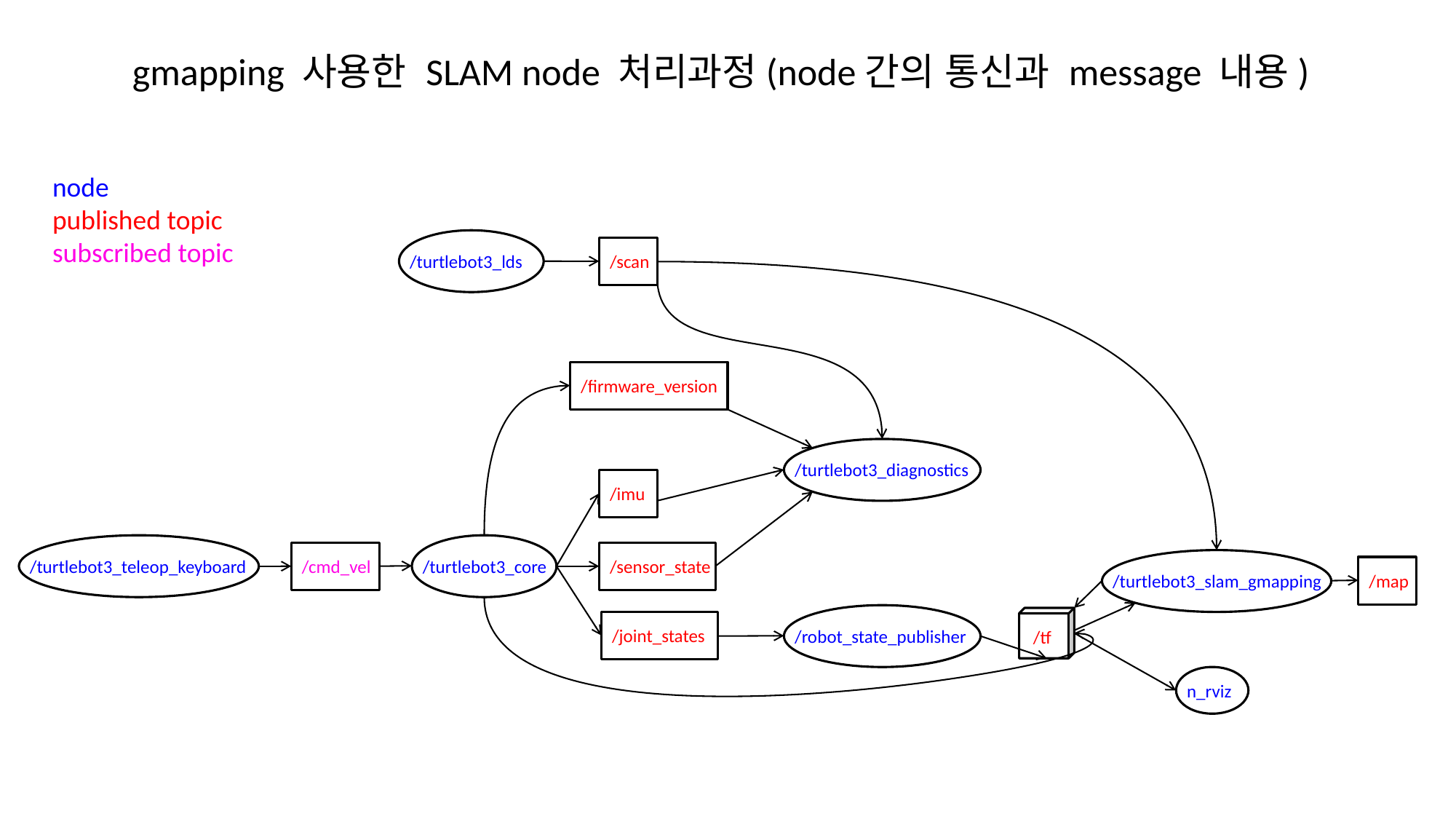

gmapping 사용한 SLAM node 처리과정(node간의 통신과 message 내용)
node
published topic
subscribed topic

/turtlebot3_lds
/scan

/firmware_version

/turtlebot3_diagnostics

/imu

/sensor_state
/cmd_vel
/turtlebot3_core
/turtlebot3_teleop_keyboard

/map
/turtlebot3_slam_gmapping

/t

/joint_states
/robot_state_publisher
/tf

n_rviz